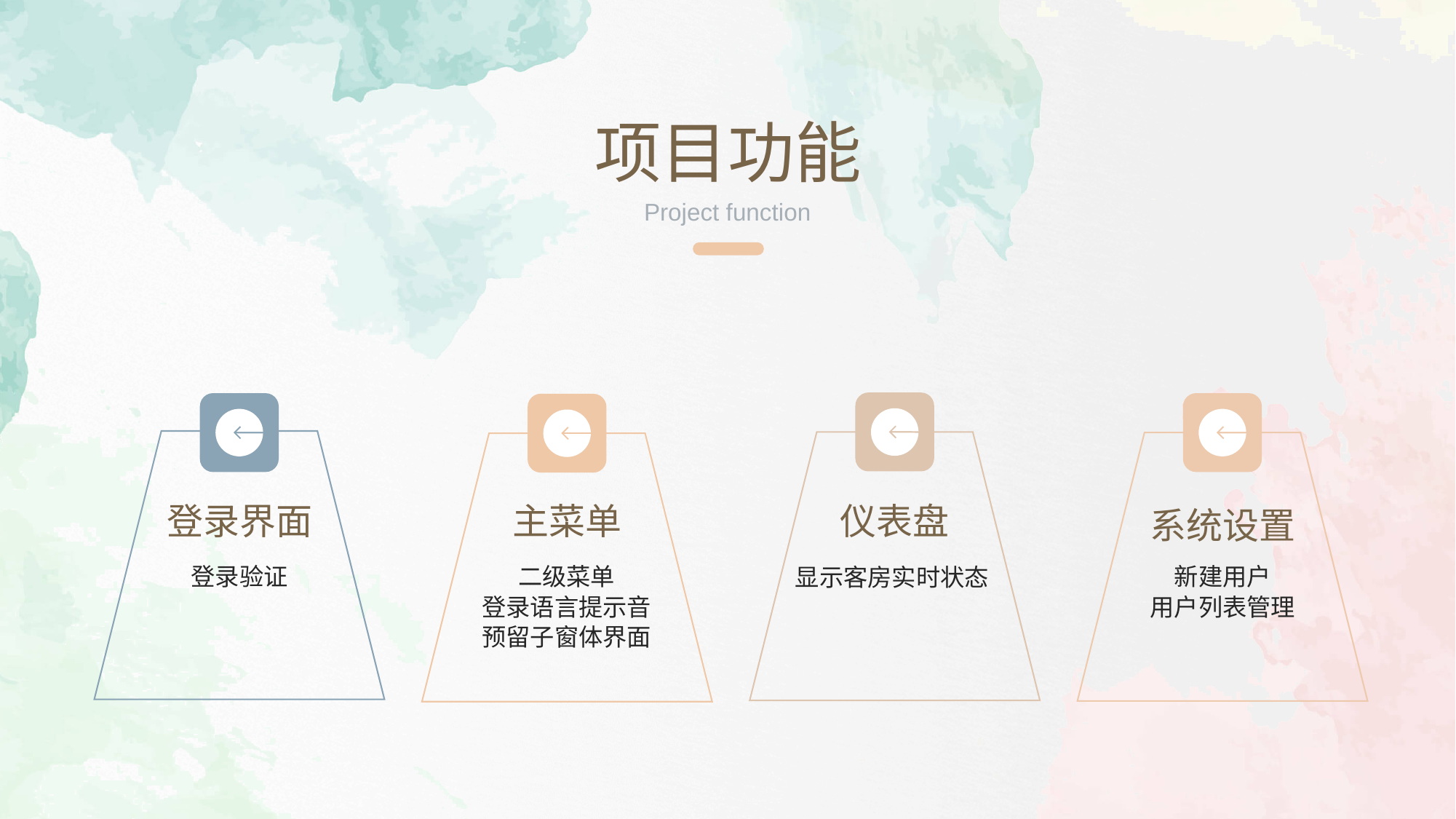

项目功能
Project function

主菜单
仪表盘
登录界面
系统设置
登录验证
二级菜单
登录语言提示音
预留子窗体界面
新建用户
用户列表管理
显示客房实时状态